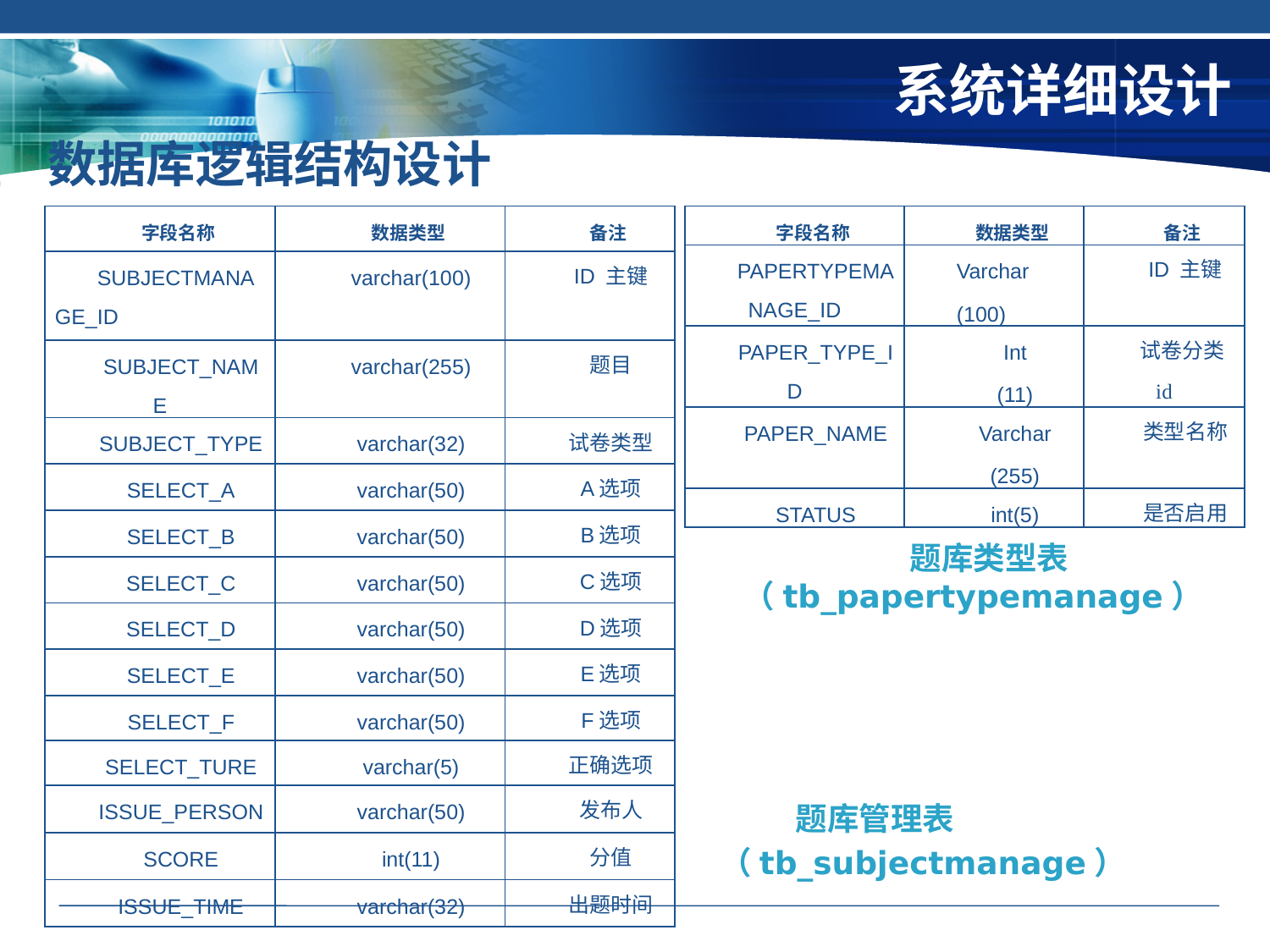

# 系统详细设计
数据库逻辑结构设计

							      题库类型表						              （tb_papertypemanage）

			                     题库管理表
					（tb_subjectmanage）

| 字段名称 | 数据类型 | 备注 |
| --- | --- | --- |
| SUBJECTMANAGE\_ID | varchar(100) | ID 主键 |
| SUBJECT\_NAME | varchar(255) | 题目 |
| SUBJECT\_TYPE | varchar(32) | 试卷类型 |
| SELECT\_A | varchar(50) | A选项 |
| SELECT\_B | varchar(50) | B选项 |
| SELECT\_C | varchar(50) | C选项 |
| SELECT\_D | varchar(50) | D选项 |
| SELECT\_E | varchar(50) | E选项 |
| SELECT\_F | varchar(50) | F选项 |
| SELECT\_TURE | varchar(5) | 正确选项 |
| ISSUE\_PERSON | varchar(50) | 发布人 |
| SCORE | int(11) | 分值 |
| ISSUE\_TIME | varchar(32) | 出题时间 |
| 字段名称 | 数据类型 | 备注 |
| --- | --- | --- |
| PAPERTYPEMANAGE\_ID | Varchar (100) | ID 主键 |
| PAPER\_TYPE\_ID | Int (11) | 试卷分类id |
| PAPER\_NAME | Varchar (255) | 类型名称 |
| STATUS | int(5) | 是否启用 |